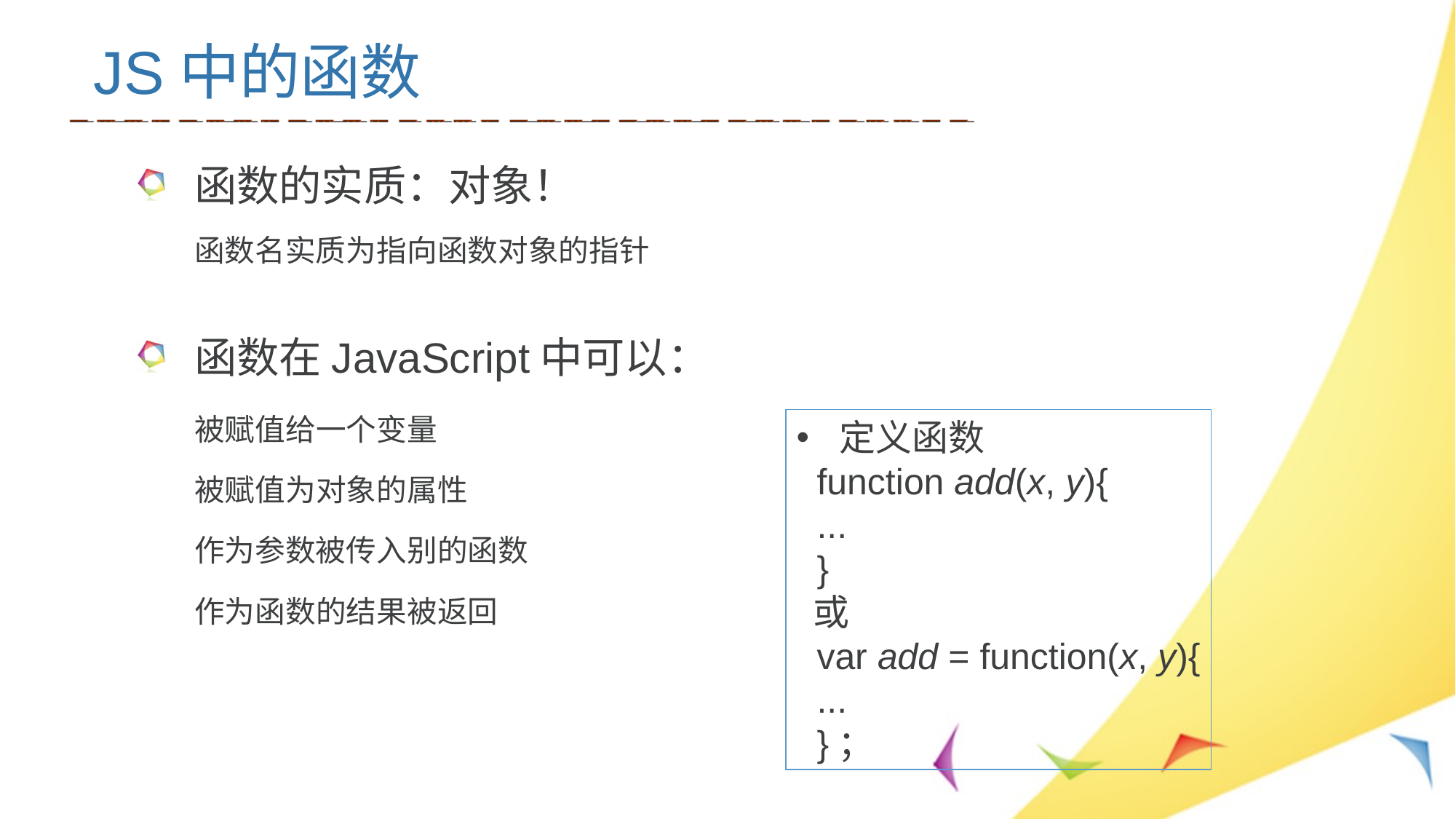

JS中的函数
函数的实质：对象！
函数名实质为指向函数对象的指针

函数在JavaScript中可以：
被赋值给一个变量
被赋值为对象的属性
作为参数被传入别的函数
作为函数的结果被返回

 定义函数
  function add(x, y){
  ...
  }
 或
  var add = function(x, y){
  ...
  }；